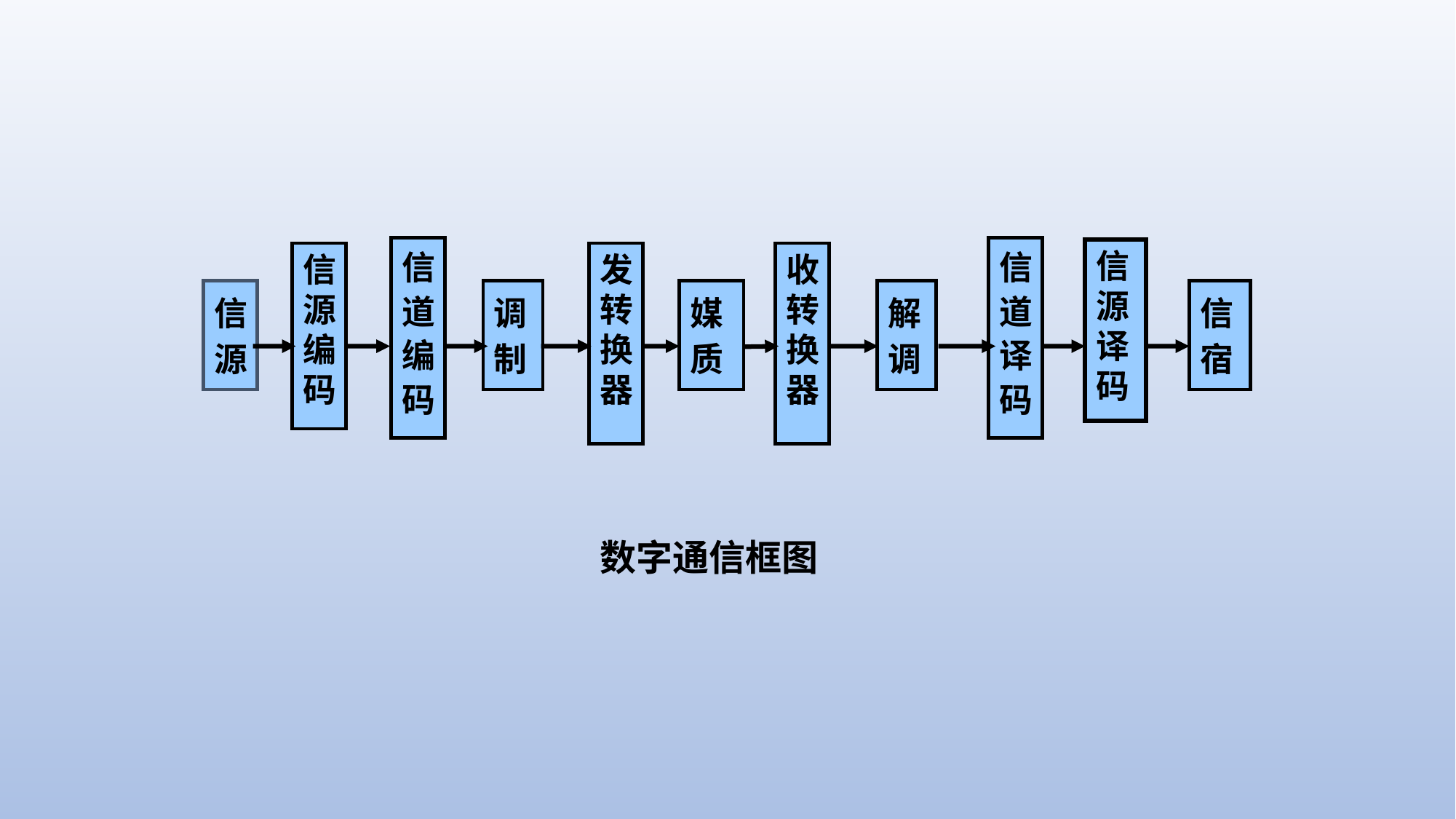

信道编码
信道译码
信源译码
信源编码
发转换器
收
转换器
信源
调制
媒质
解调

信宿

数字通信框图